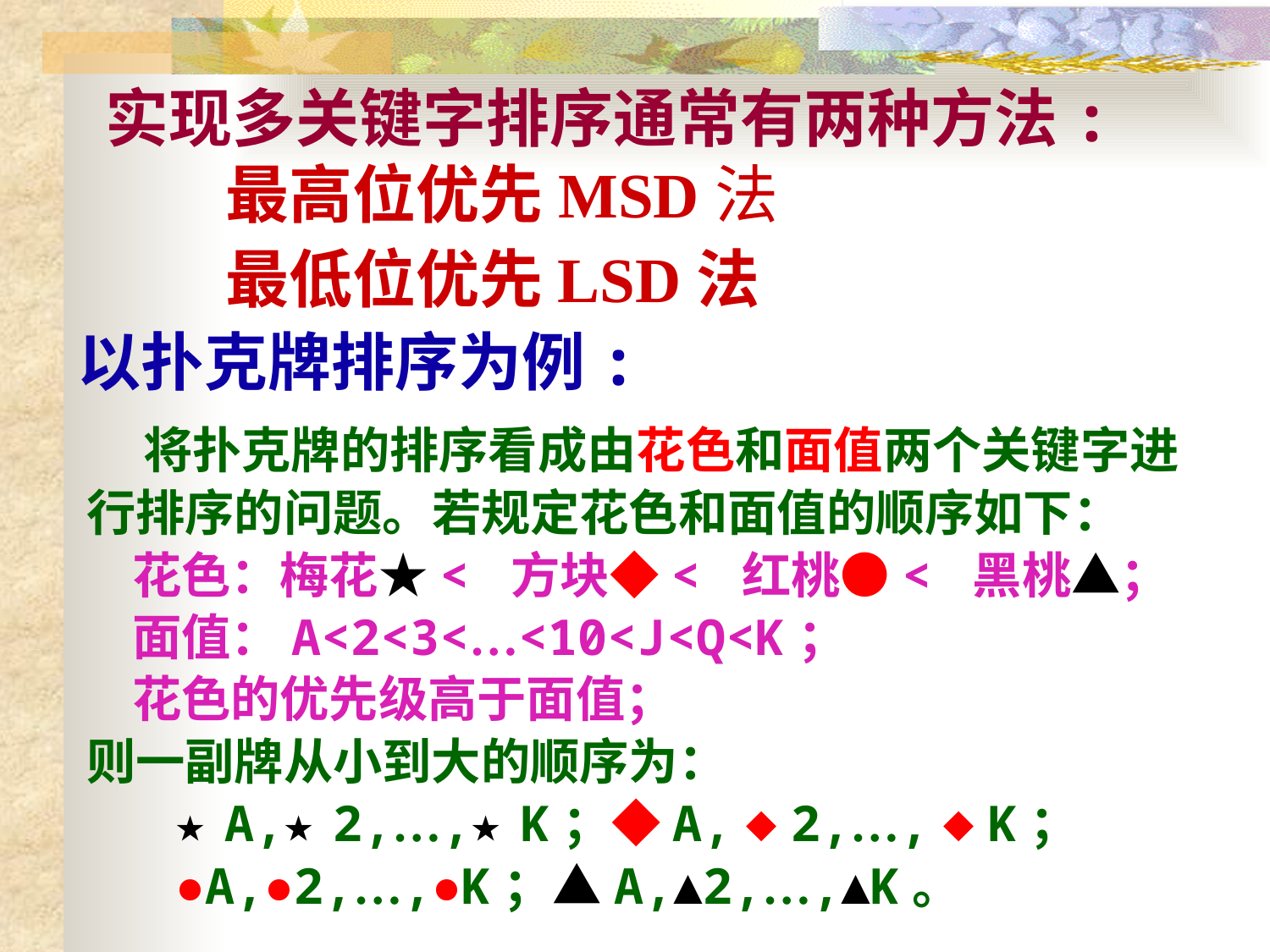

实现多关键字排序通常有两种方法:
最高位优先MSD法
最低位优先LSD法
以扑克牌排序为例:
    将扑克牌的排序看成由花色和面值两个关键字进行排序的问题。若规定花色和面值的顺序如下：
   花色：梅花★< 方块◆< 红桃●< 黑桃▲；
   面值：A<2<3<…<10<J<Q<K；
   花色的优先级高于面值；
则一副牌从小到大的顺序为：
   ★A,★2,…,★K；◆A,◆2,…,◆K；
   ●A,●2,…,●K；▲A,▲2,…,▲K。